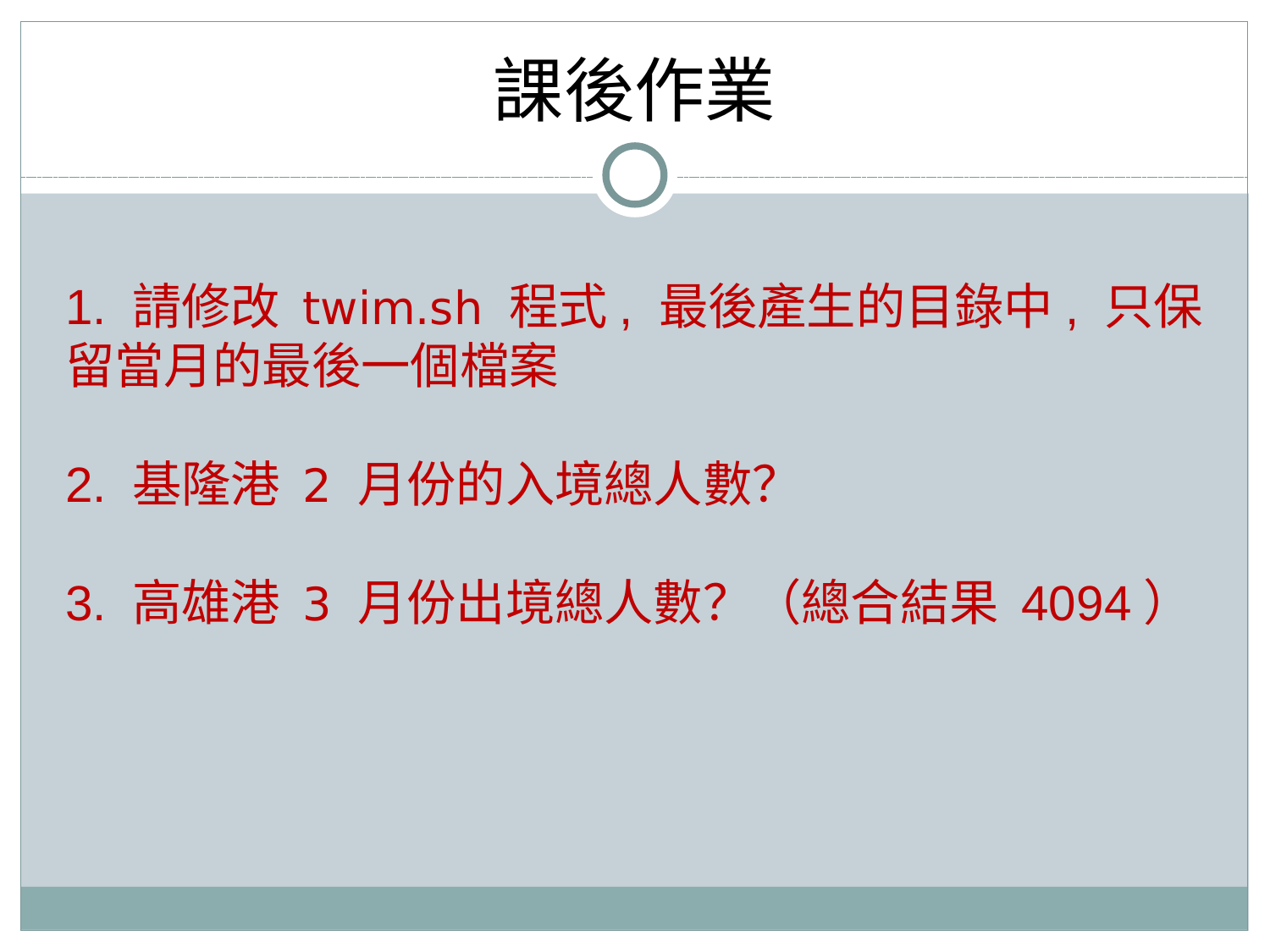

# 課後作業
1. 請修改 twim.sh 程式, 最後產生的目錄中, 只保留當月的最後一個檔案

2. 基隆港 2 月份的入境總人數？

3. 高雄港 3 月份出境總人數？（總合結果 4094）